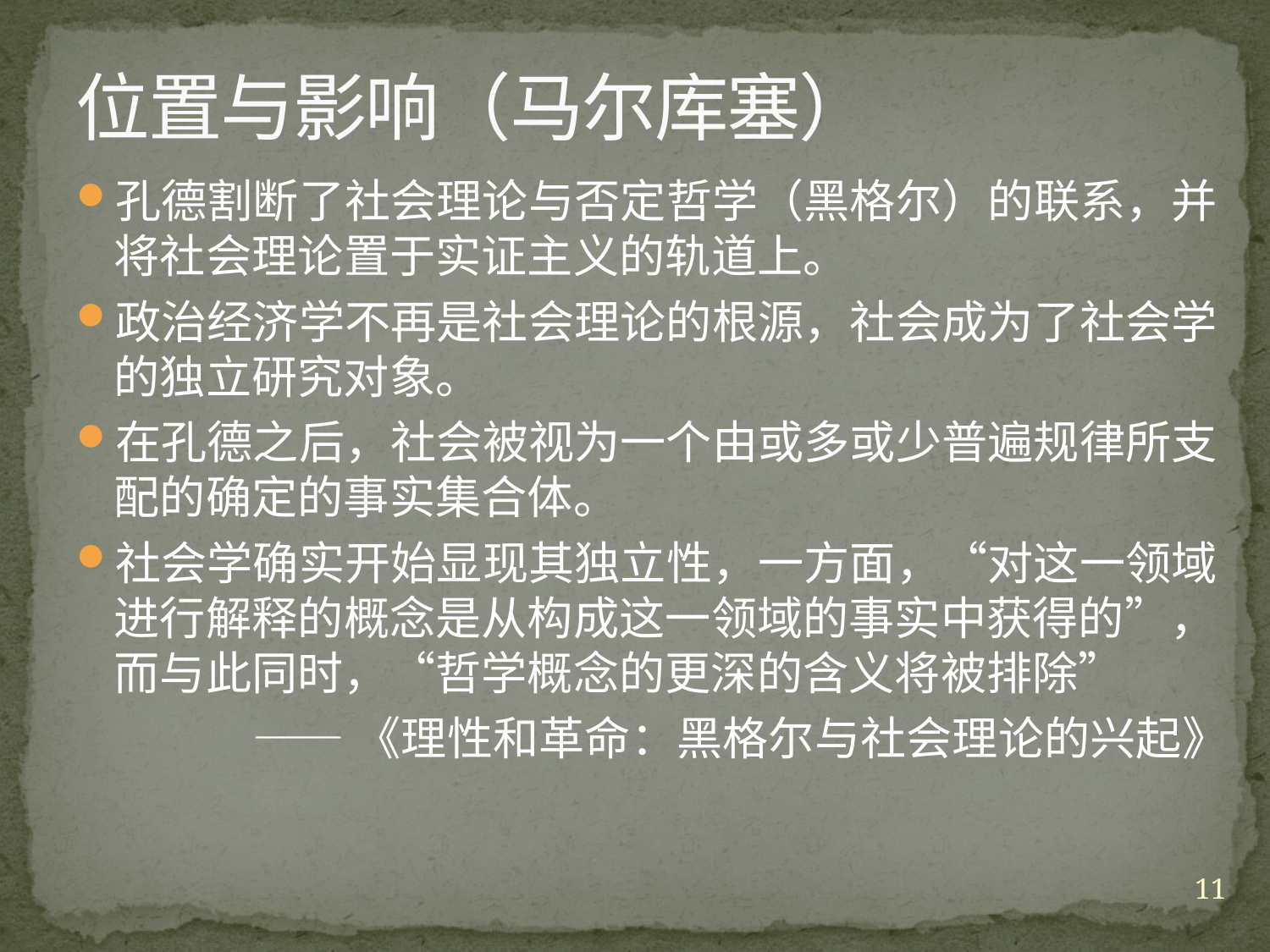

# 位置与影响（马尔库塞）
孔德割断了社会理论与否定哲学（黑格尔）的联系，并将社会理论置于实证主义的轨道上。
政治经济学不再是社会理论的根源，社会成为了社会学的独立研究对象。
在孔德之后，社会被视为一个由或多或少普遍规律所支配的确定的事实集合体。
社会学确实开始显现其独立性，一方面，“对这一领域进行解释的概念是从构成这一领域的事实中获得的”，而与此同时，“哲学概念的更深的含义将被排除”
                 ——《理性和革命：黑格尔与社会理论的兴起》
11